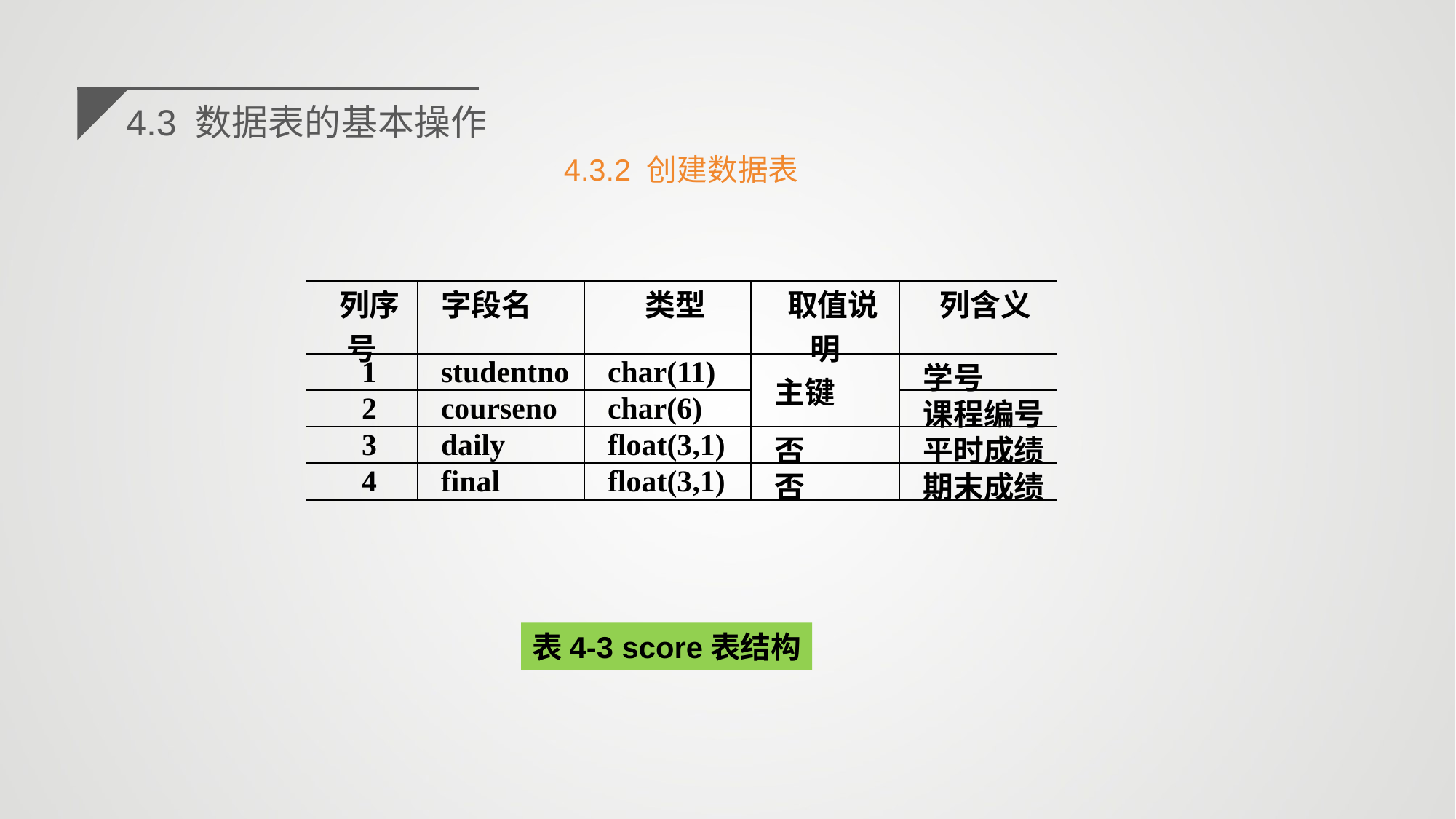

4.3 数据表的基本操作

4.3.2 创建数据表
| 列序号 | 字段名 | 类型 | 取值说明 | 列含义 |
| --- | --- | --- | --- | --- |
| 1 | studentno | char(11) | 主键 | 学号 |
| 2 | courseno | char(6) |  | 课程编号 |
| 3 | daily | float(3,1) | 否 | 平时成绩 |
| 4 | final | float(3,1) | 否 | 期末成绩 |
表4-3 score表结构